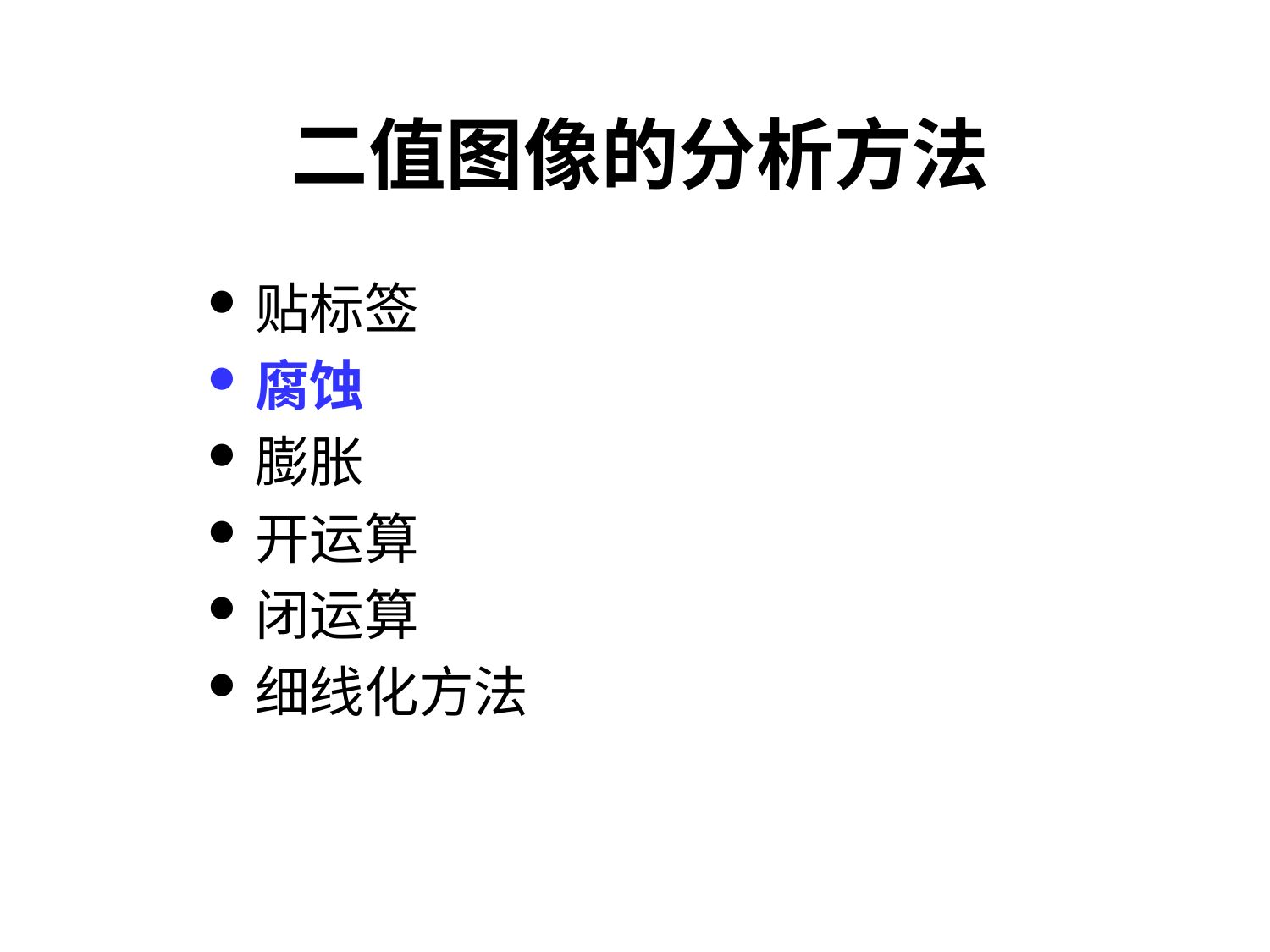

# 二值图像的分析方法
贴标签
腐蚀
膨胀
开运算
闭运算
细线化方法